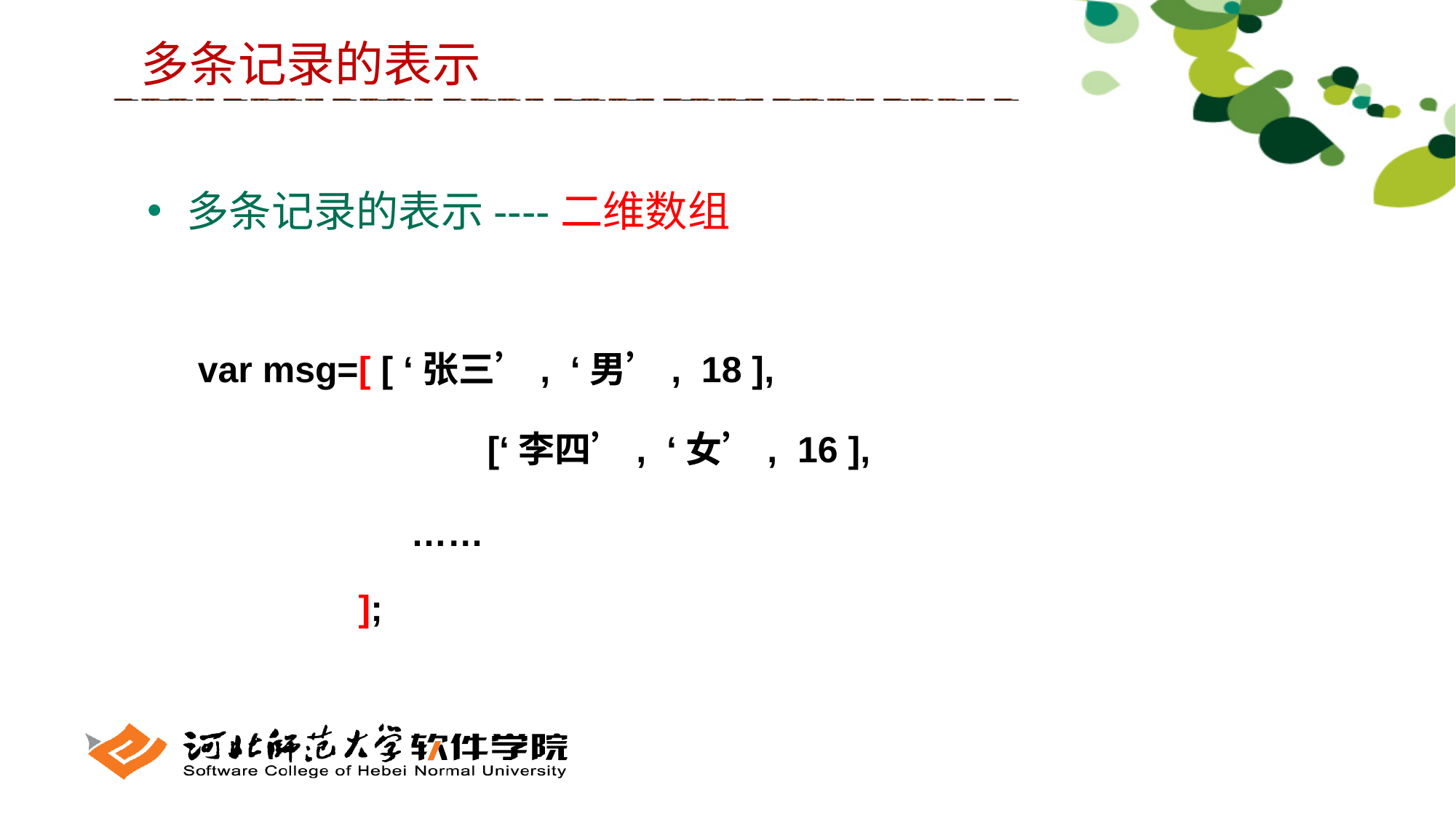

多条记录的表示
 多条记录的表示----二维数组

   var msg=[ [ ‘张三’,  ‘男’,  18 ],
		                  [‘李四’,  ‘女’,  16 ],
                        ……
               ];